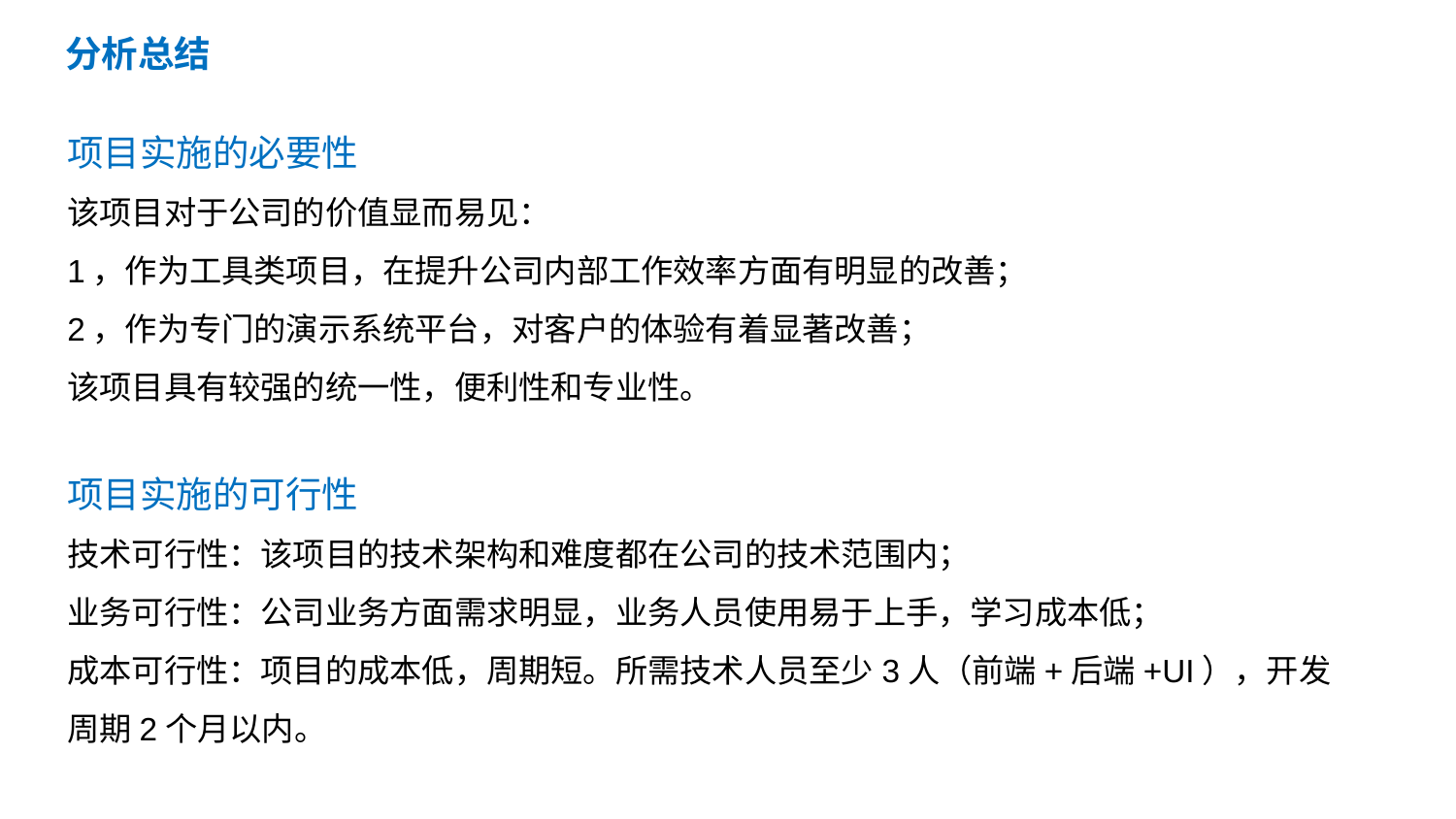

目 录
分析总结
项目实施的必要性
该项目对于公司的价值显而易见：
1，作为工具类项目，在提升公司内部工作效率方面有明显的改善；
2，作为专门的演示系统平台，对客户的体验有着显著改善；
该项目具有较强的统一性，便利性和专业性。

项目实施的可行性
技术可行性：该项目的技术架构和难度都在公司的技术范围内；
业务可行性：公司业务方面需求明显，业务人员使用易于上手，学习成本低；
成本可行性：项目的成本低，周期短。所需技术人员至少3人（前端+后端+UI），开发周期2个月以内。